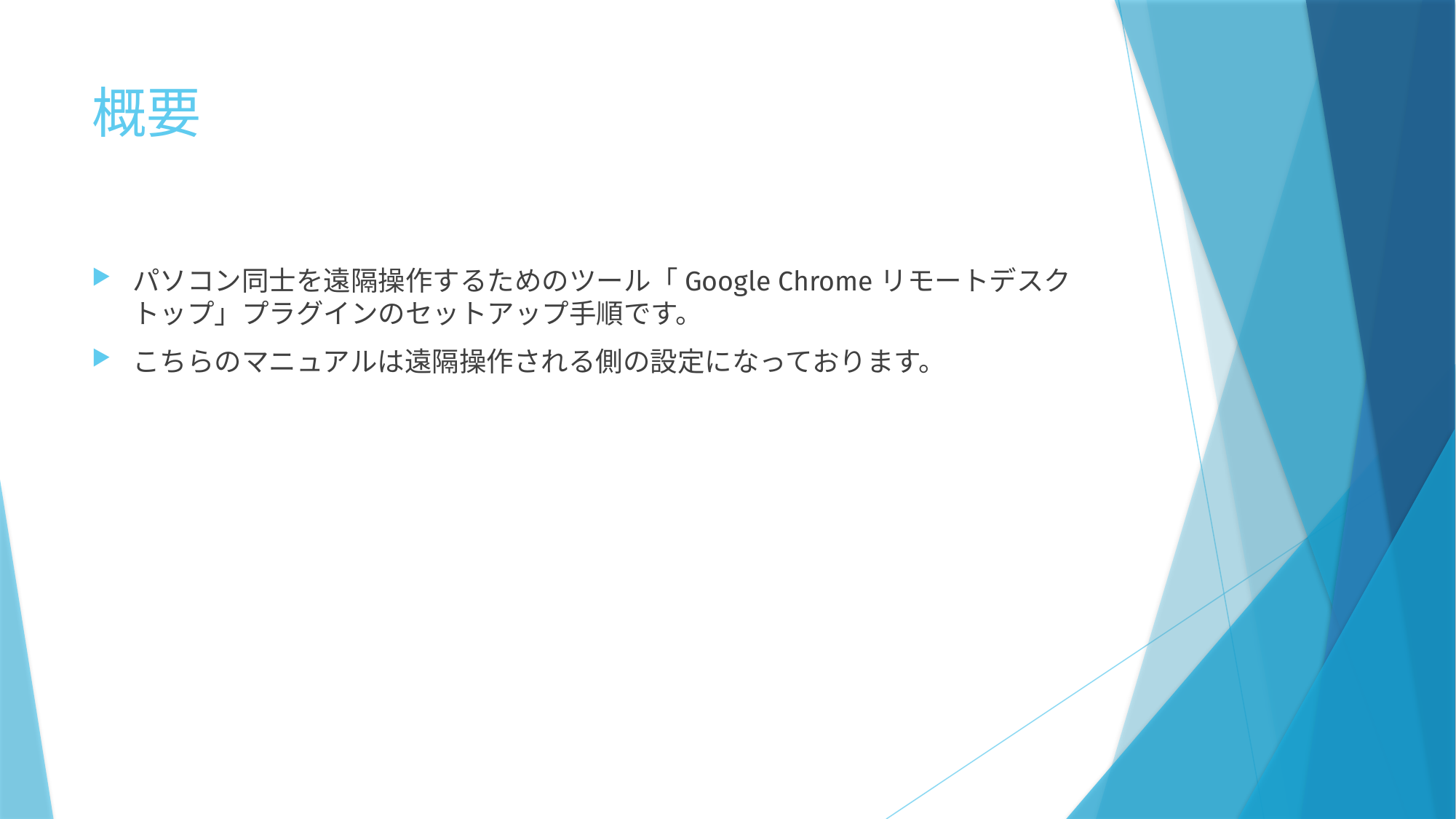

# 概要
パソコン同士を遠隔操作するためのツール「Google Chromeリモートデスクトップ」プラグインのセットアップ手順です。
こちらのマニュアルは遠隔操作される側の設定になっております。